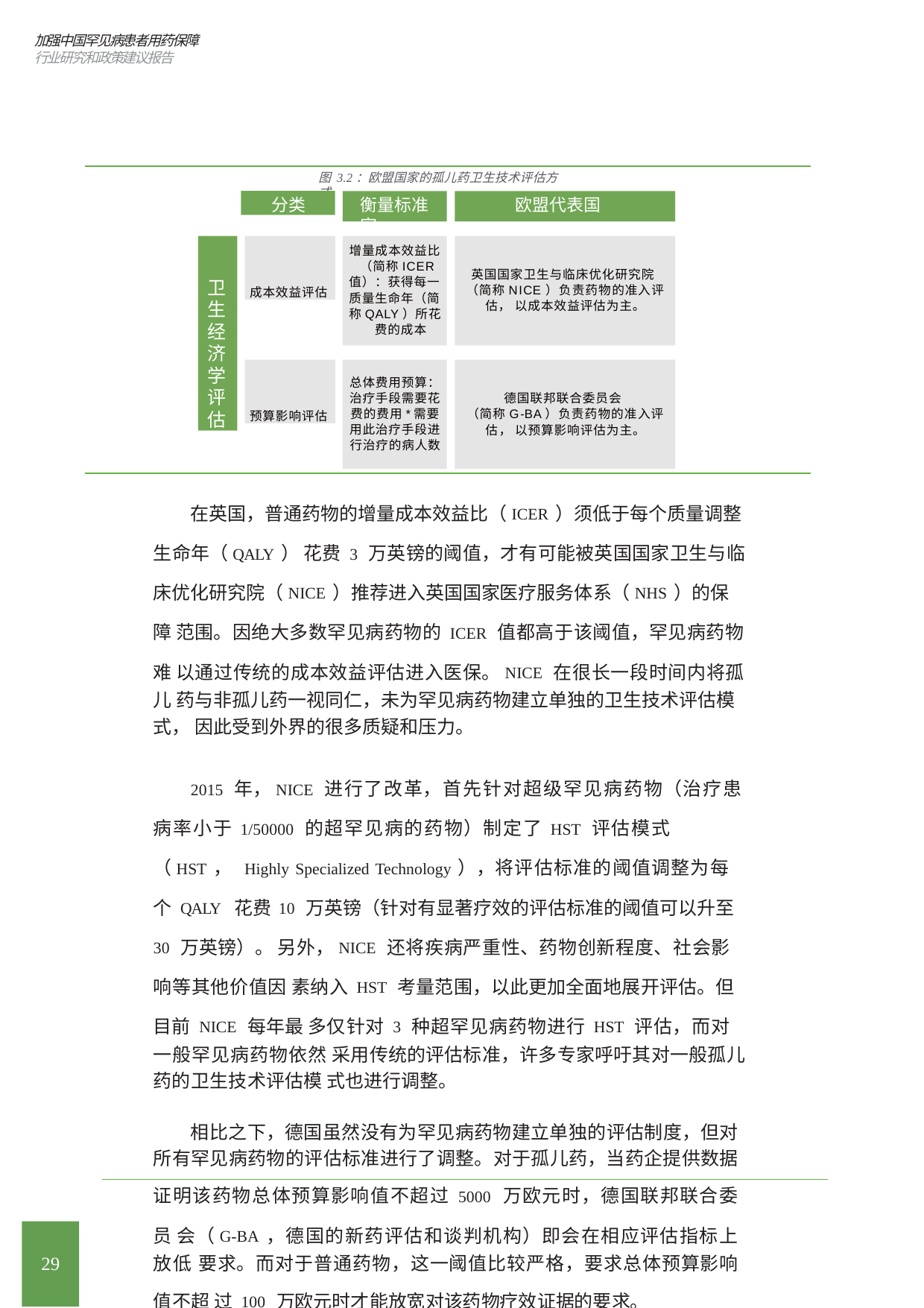

加强中国罕见病患者用药保障 行业研究和政策建议报告

图 3.2：欧盟国家的孤儿药卫生技术评估方式
分类

衡量标准	欧盟代表国家

卫 生 经 济 学 评 估

成本效益评估

增量成本效益比
（简称ICER  值）：获得每一 质量生命年（简 称QALY）所花
费的成本
英国国家卫生与临床优化研究院
（简称NICE）负责药物的准入评估， 以成本效益评估为主。

预算影响评估

总体费用预算： 治疗手段需要花 费的费用*需要 用此治疗手段进 行治疗的病人数
德国联邦联合委员会
（简称G-BA）负责药物的准入评估， 以预算影响评估为主。

在英国，普通药物的增量成本效益比（ICER）须低于每个质量调整 生命年（QALY） 花费 3 万英镑的阈值，才有可能被英国国家卫生与临 床优化研究院（NICE）推荐进入英国国家医疗服务体系（NHS）的保障 范围。因绝大多数罕见病药物的 ICER 值都高于该阈值，罕见病药物难 以通过传统的成本效益评估进入医保。NICE 在很长一段时间内将孤儿 药与非孤儿药一视同仁，未为罕见病药物建立单独的卫生技术评估模式， 因此受到外界的很多质疑和压力。

2015 年，NICE 进行了改革，首先针对超级罕见病药物（治疗患 病率小于 1/50000 的超罕见病的药物）制定了 HST 评估模式（HST，  Highly Specialized Technology），将评估标准的阈值调整为每个 QALY  花费10 万英镑（针对有显著疗效的评估标准的阈值可以升至30 万英镑）。 另外，NICE 还将疾病严重性、药物创新程度、社会影响等其他价值因 素纳入 HST 考量范围，以此更加全面地展开评估。但目前 NICE 每年最 多仅针对 3 种超罕见病药物进行 HST 评估，而对一般罕见病药物依然 采用传统的评估标准，许多专家呼吁其对一般孤儿药的卫生技术评估模 式也进行调整。

相比之下，德国虽然没有为罕见病药物建立单独的评估制度，但对 所有罕见病药物的评估标准进行了调整。对于孤儿药，当药企提供数据 证明该药物总体预算影响值不超过 5000 万欧元时，德国联邦联合委员 会（G-BA，德国的新药评估和谈判机构）即会在相应评估指标上放低 要求。而对于普通药物，这一阈值比较严格，要求总体预算影响值不超 过 100 万欧元时才能放宽对该药物疗效证据的要求。

29